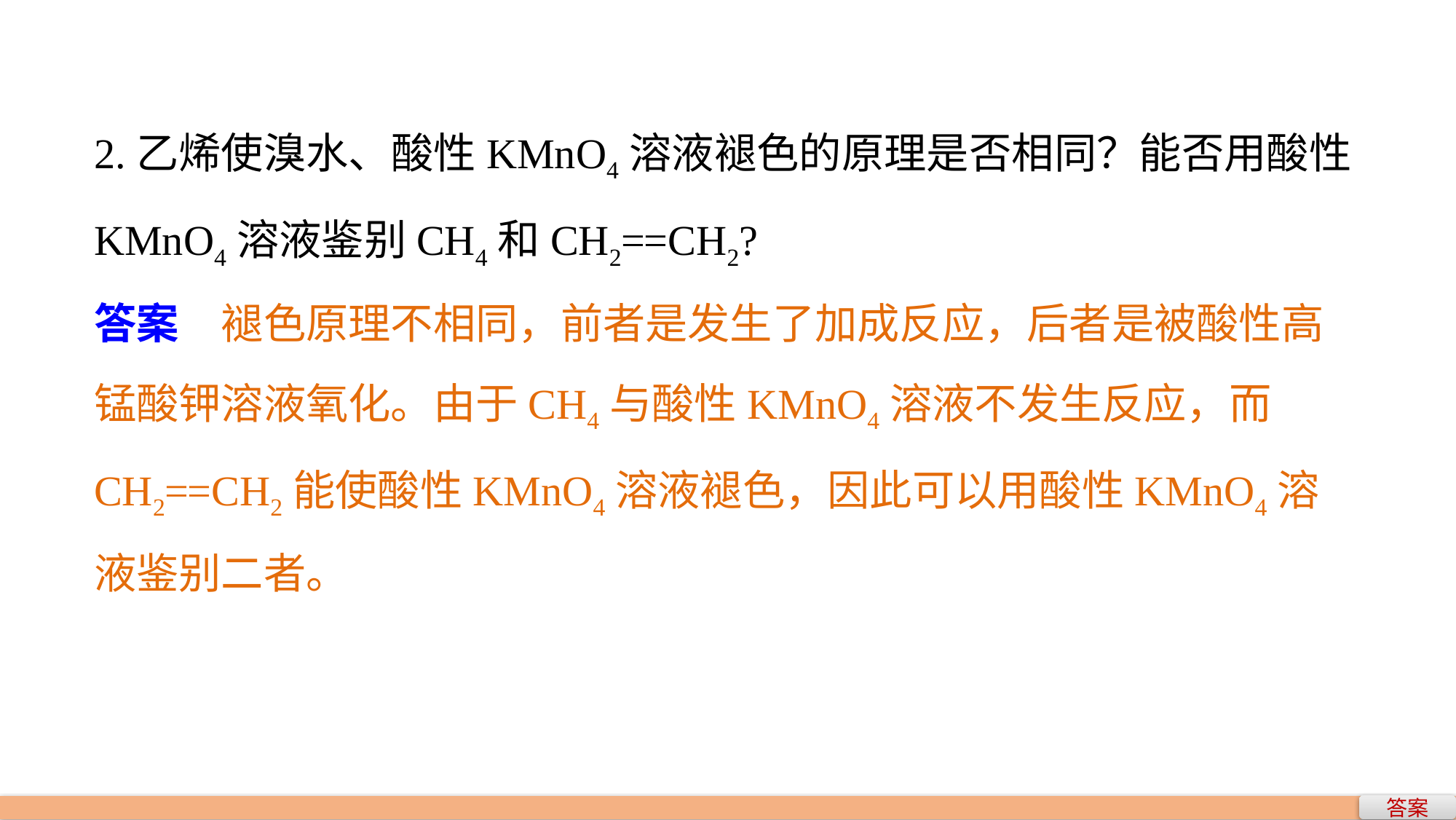

2.乙烯使溴水、酸性KMnO4溶液褪色的原理是否相同？能否用酸性KMnO4溶液鉴别CH4和CH2==CH2?
答案　褪色原理不相同，前者是发生了加成反应，后者是被酸性高锰酸钾溶液氧化。由于CH4与酸性KMnO4溶液不发生反应，而CH2==CH2能使酸性KMnO4溶液褪色，因此可以用酸性KMnO4溶液鉴别二者。
答案